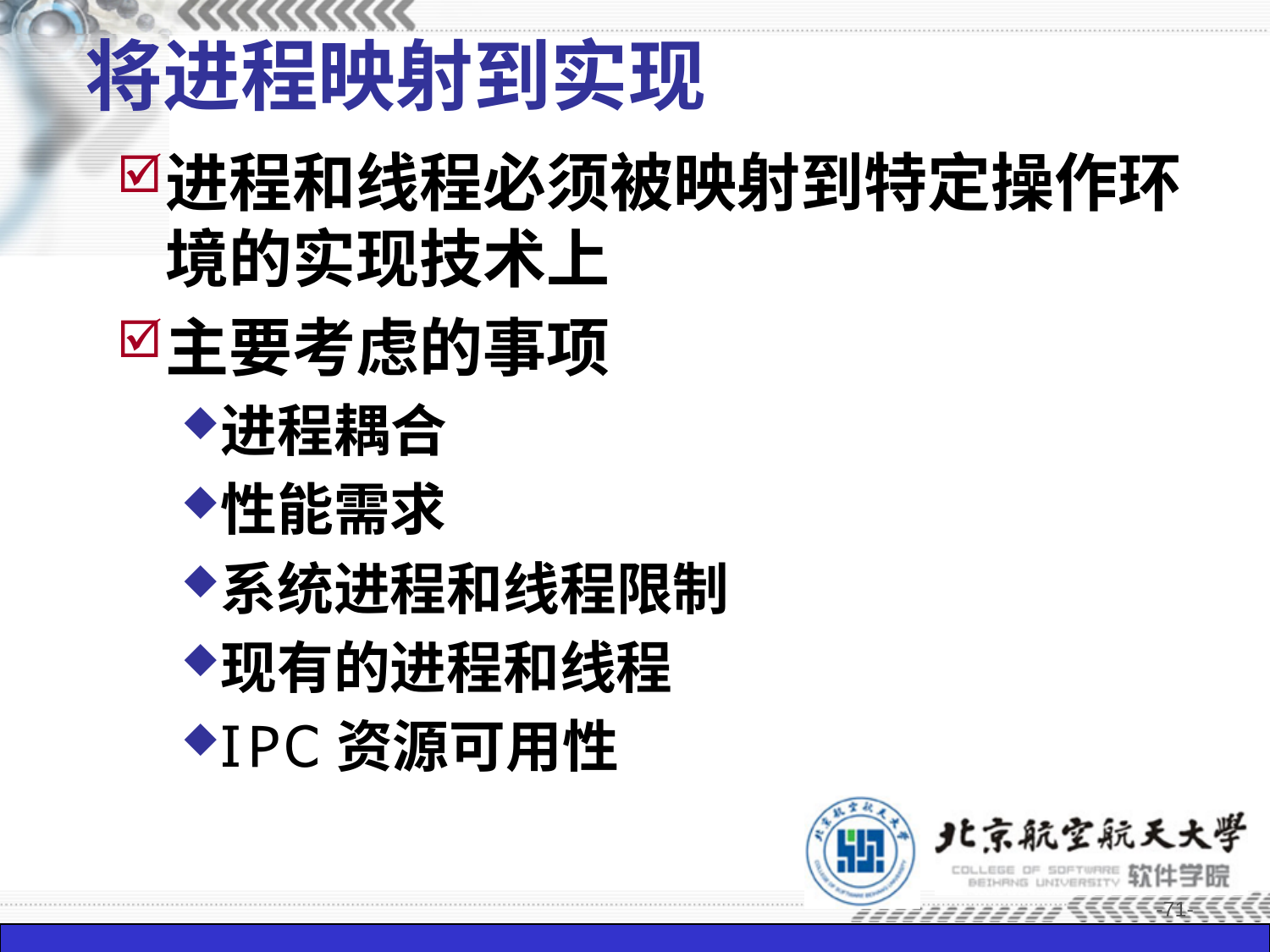

# 将进程映射到实现
进程和线程必须被映射到特定操作环境的实现技术上
主要考虑的事项
进程耦合
性能需求
系统进程和线程限制
现有的进程和线程
IPC资源可用性

-71-